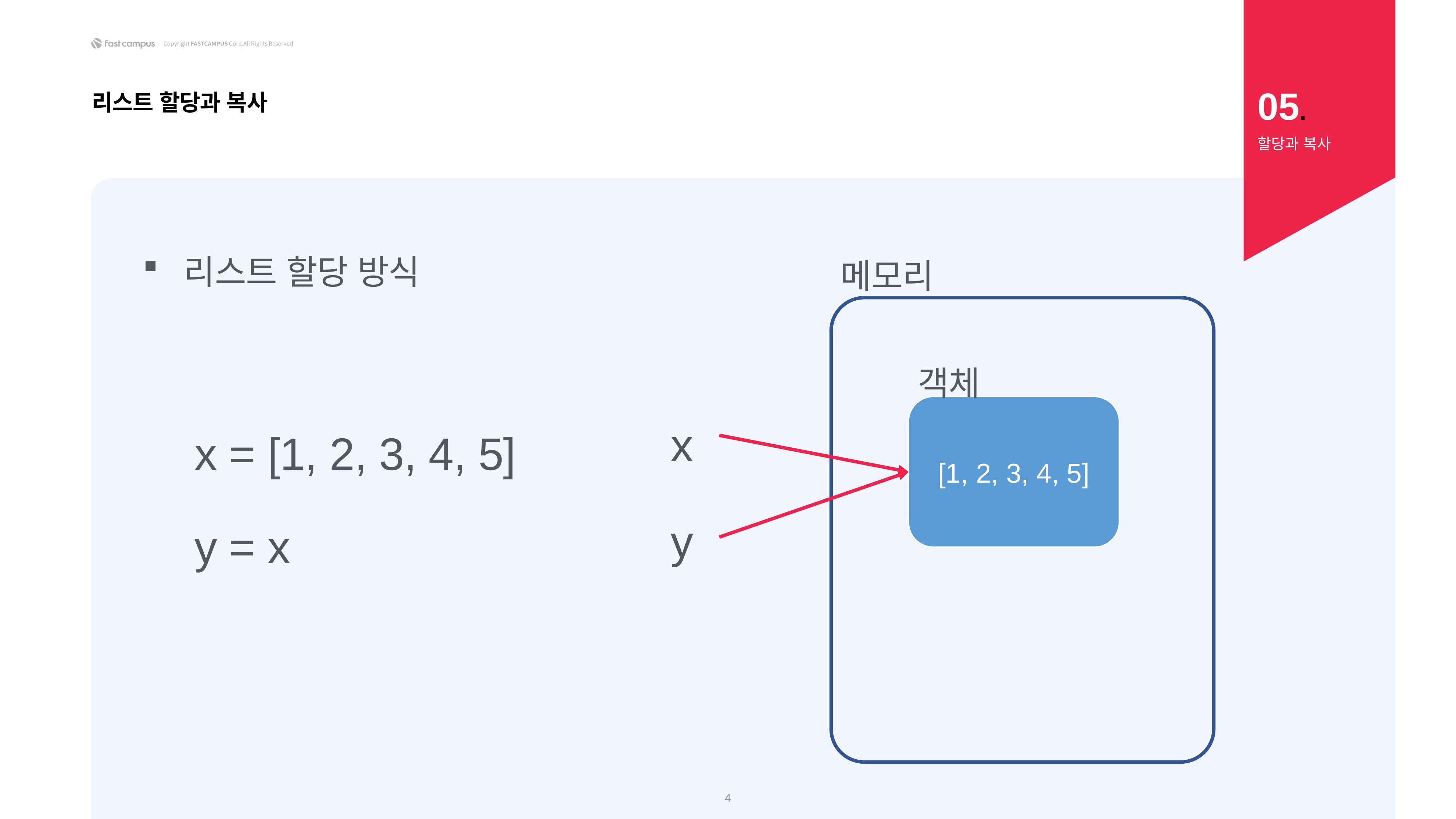

05.
리스트 할당과 복사
할당과 복사
리스트 할당 방식

메모리

객체
x
x = [1, 2, 3, 4, 5]
y = x
[1, 2, 3, 4, 5]
y
4